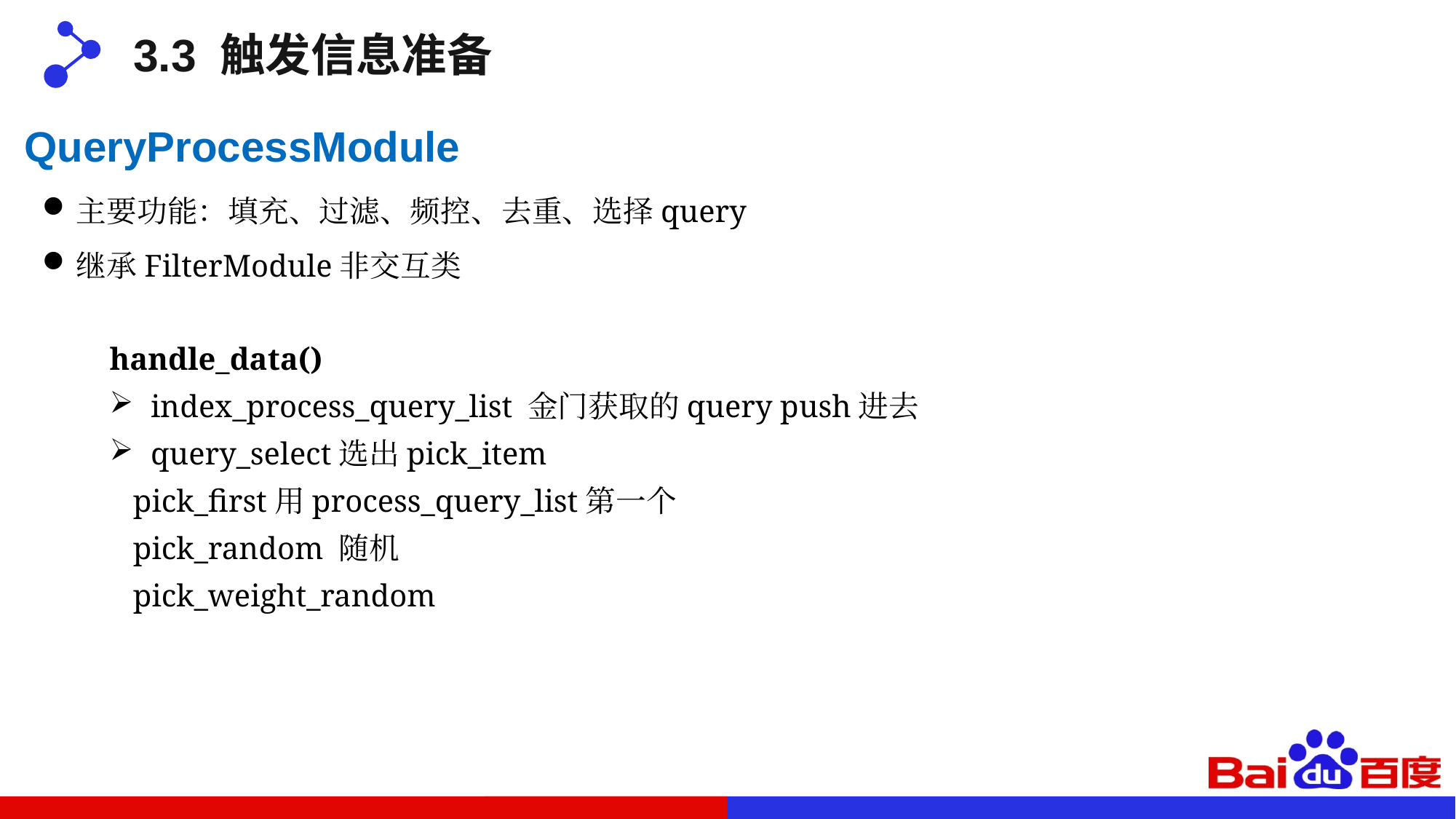

3.3 触发信息准备
QueryProcessModule
主要功能：填充、过滤、频控、去重、选择query
继承FilterModule非交互类
handle_data()
index_process_query_list 金门获取的query push进去
query_select选出pick_item
   pick_first用process_query_list第一个
   pick_random 随机
   pick_weight_random